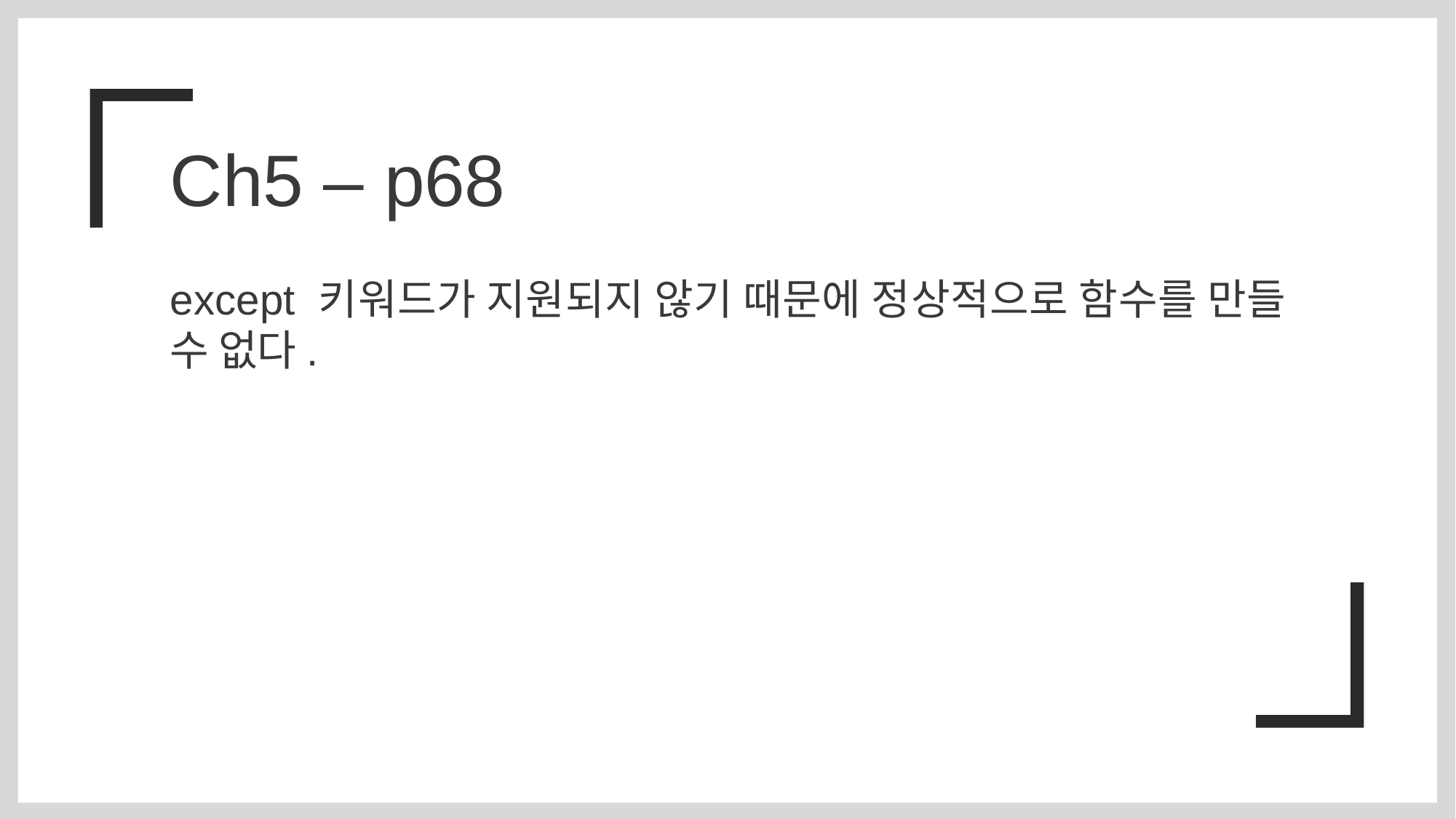

Ch5 – p68
except 키워드가 지원되지 않기 때문에 정상적으로 함수를 만들 수 없다.